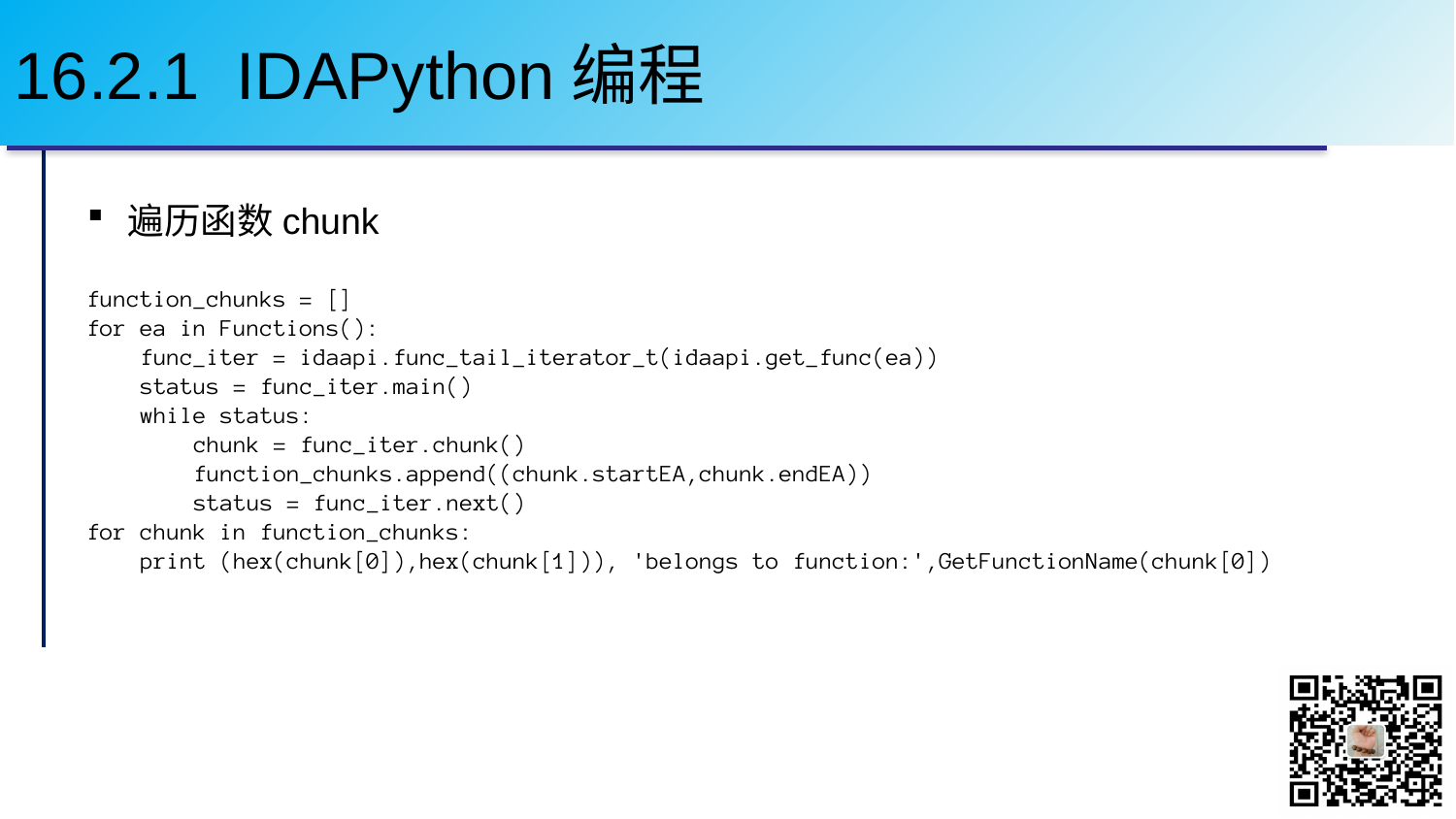

# 16.2.1  IDAPython编程
遍历函数chunk

function_chunks = []
for ea in Functions():
    func_iter = idaapi.func_tail_iterator_t(idaapi.get_func(ea))
    status = func_iter.main()
    while status:
        chunk = func_iter.chunk()
        function_chunks.append((chunk.startEA,chunk.endEA))
        status = func_iter.next()
for chunk in function_chunks:
    print (hex(chunk[0]),hex(chunk[1])), 'belongs to function:',GetFunctionName(chunk[0])